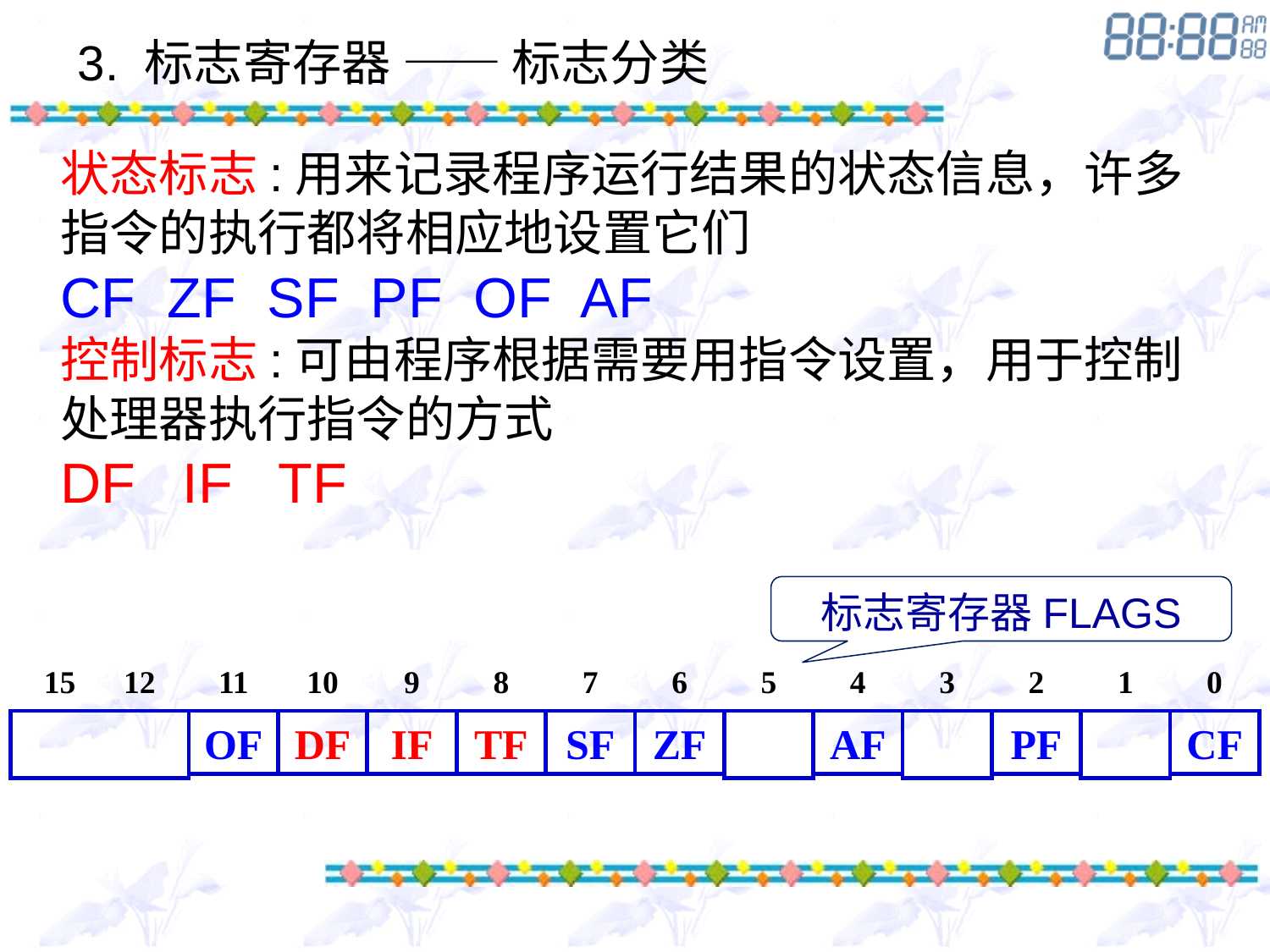

3. 标志寄存器 —— 标志分类
状态标志:用来记录程序运行结果的状态信息，许多指令的执行都将相应地设置它们
CF  ZF  SF  PF  OF  AF
控制标志:可由程序根据需要用指令设置，用于控制处理器执行指令的方式
DF   IF   TF
标志寄存器FLAGS
15      12
11
10
9
8
7
6
5
4
3
2
1
0

OF
DF
IF
TF
SF
ZF

AF

PF

CF